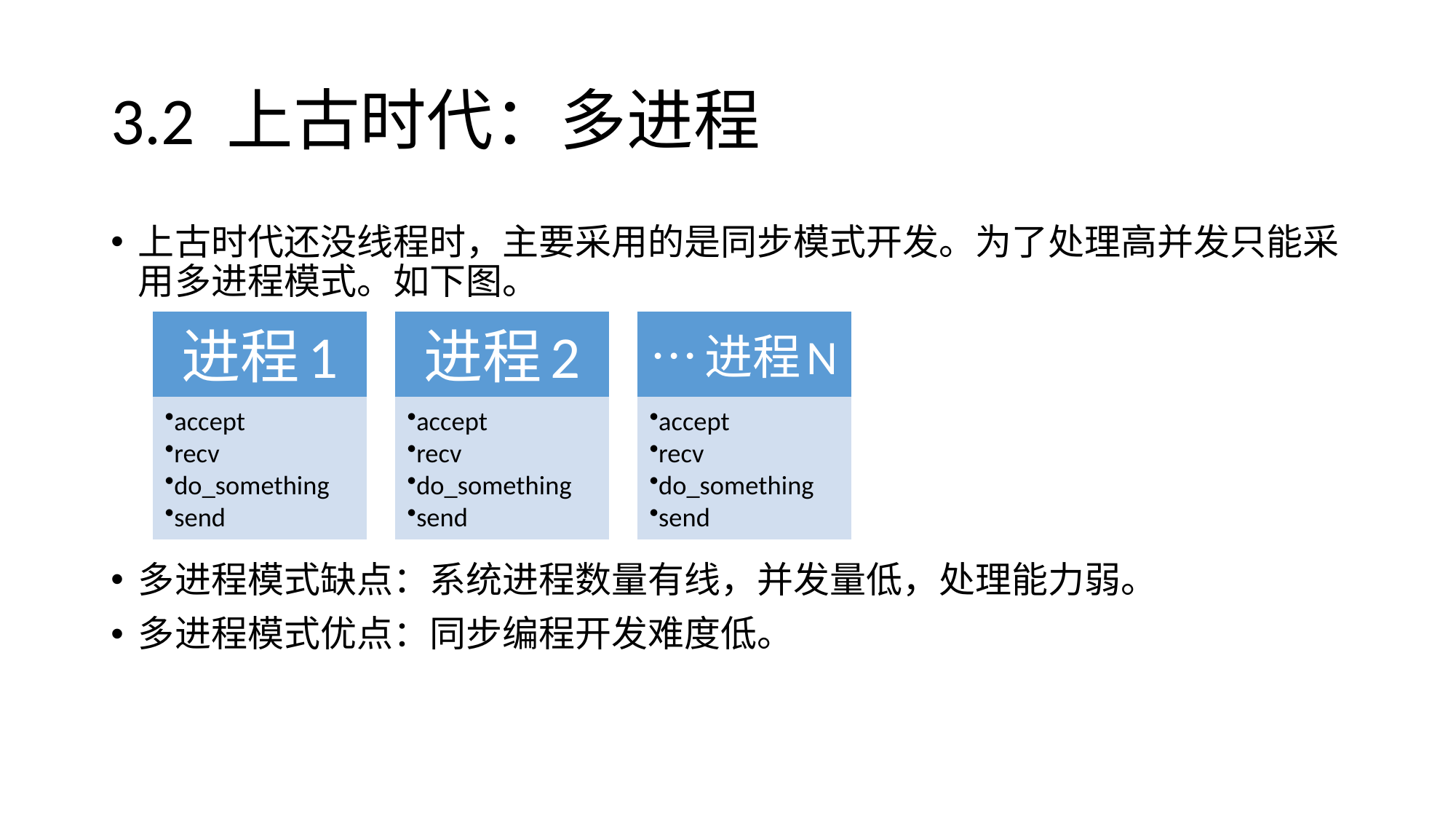

# 3.2 上古时代：多进程
上古时代还没线程时，主要采用的是同步模式开发。为了处理高并发只能采用多进程模式。如下图。

多进程模式缺点：系统进程数量有线，并发量低，处理能力弱。
多进程模式优点：同步编程开发难度低。

进程1
accept
recv
进程2
accept
…进程N
accept
send
do_something
recv
do_something
send
recv
do_something
send